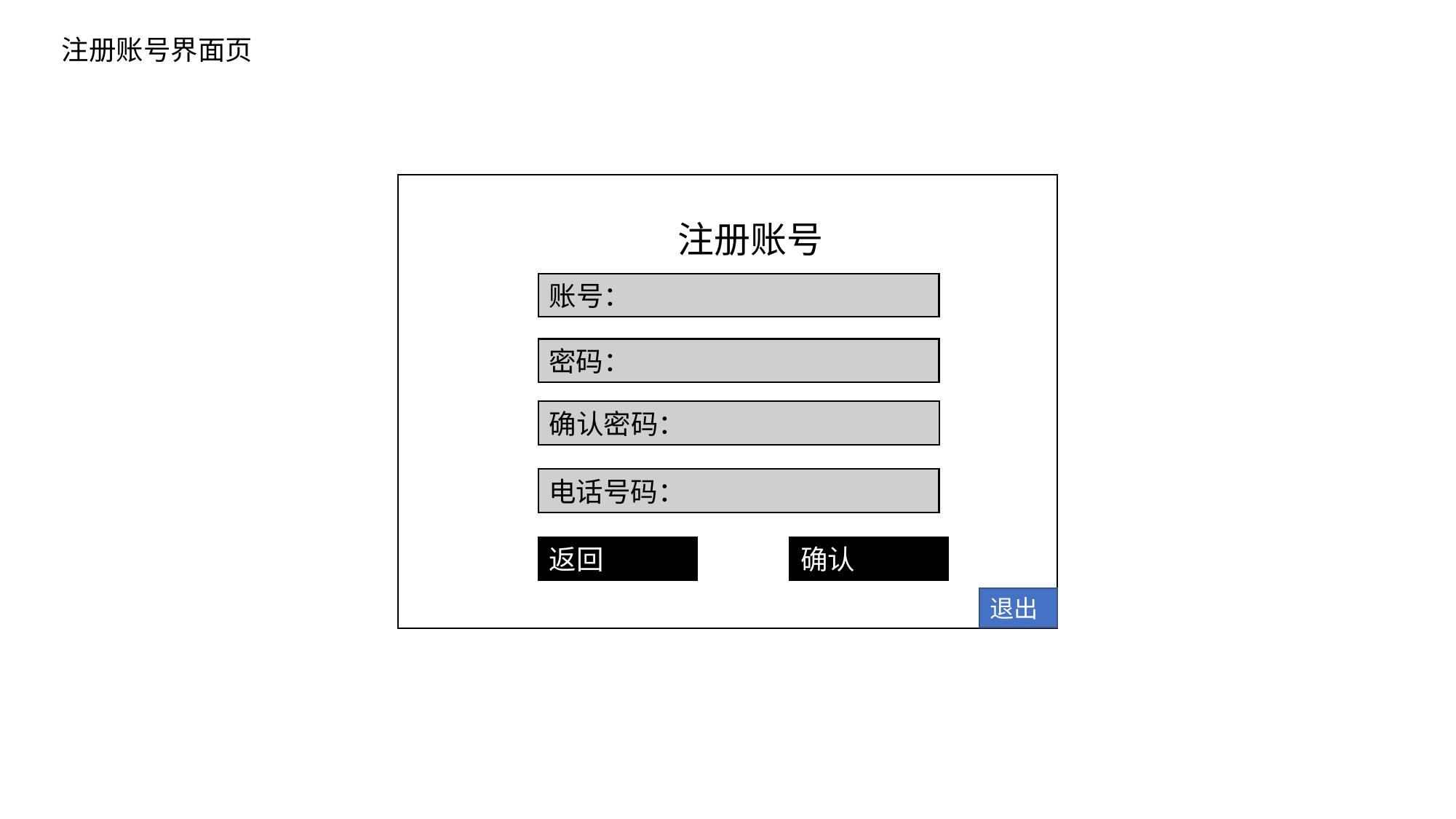

注册账号界面页

注册账号
账号：
密码：
确认密码：
电话号码：
返回
确认
退出